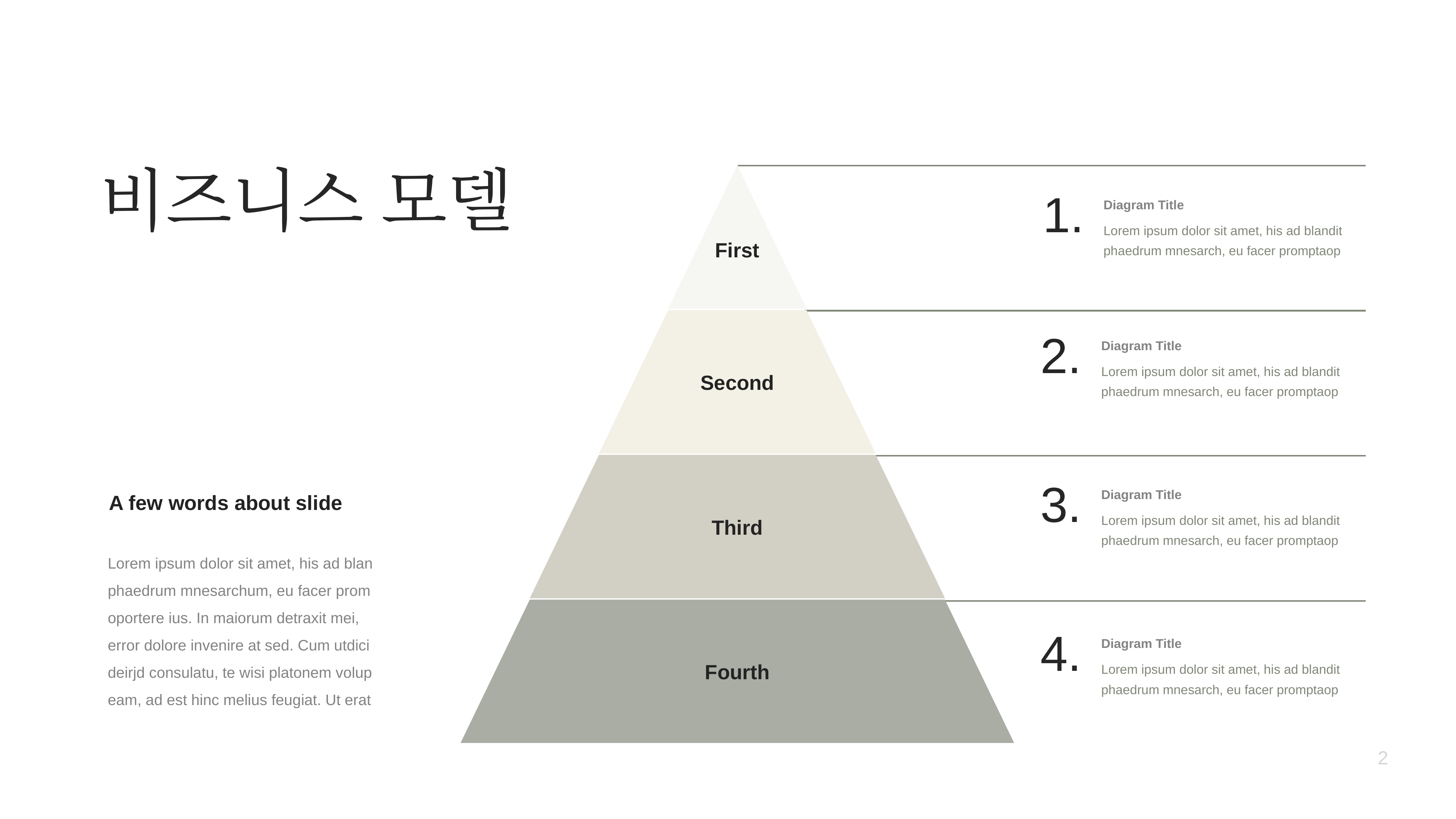

# 비즈니스 모델

First

1.
Diagram Title
Lorem ipsum dolor sit amet, his ad blandit phaedrum mnesarch, eu facer promptaop
Second

2.
Diagram Title
Lorem ipsum dolor sit amet, his ad blandit phaedrum mnesarch, eu facer promptaop
Third

3.
Diagram Title
A few words about slide
Lorem ipsum dolor sit amet, his ad blandit phaedrum mnesarch, eu facer promptaop
Lorem ipsum dolor sit amet, his ad blan phaedrum mnesarchum, eu facer prom oportere ius. In maiorum detraxit mei, error dolore invenire at sed. Cum utdici deirjd consulatu, te wisi platonem volup eam, ad est hinc melius feugiat. Ut erat
Fourth

4.
Diagram Title
Lorem ipsum dolor sit amet, his ad blandit phaedrum mnesarch, eu facer promptaop
2